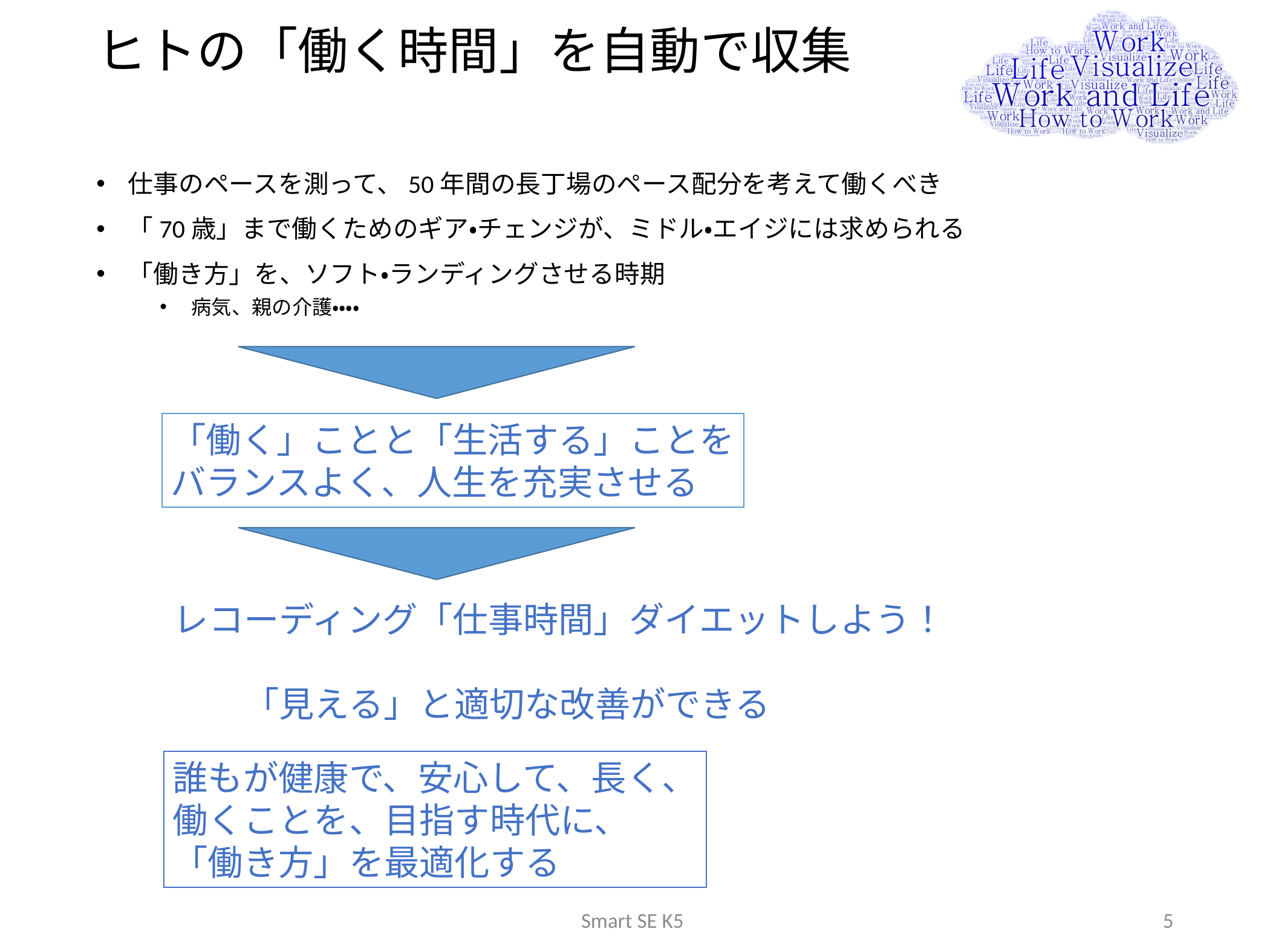

# ヒトの「働く時間」を自動で収集

仕事のペースを測って、50年間の長丁場のペース配分を考えて働くべき
「70歳」まで働くためのギア・チェンジが、ミドル・エイジには求められる
「働き方」を、ソフト・ランディングさせる時期
病気、親の介護・・・・

「働く」ことと「生活する」ことを
バランスよく、人生を充実させる

レコーディング「仕事時間」ダイエットしよう！

　　「見える」と適切な改善ができる
誰もが健康で、安心して、長く、
働くことを、目指す時代に、
「働き方」を最適化する
Smart SE K5
5